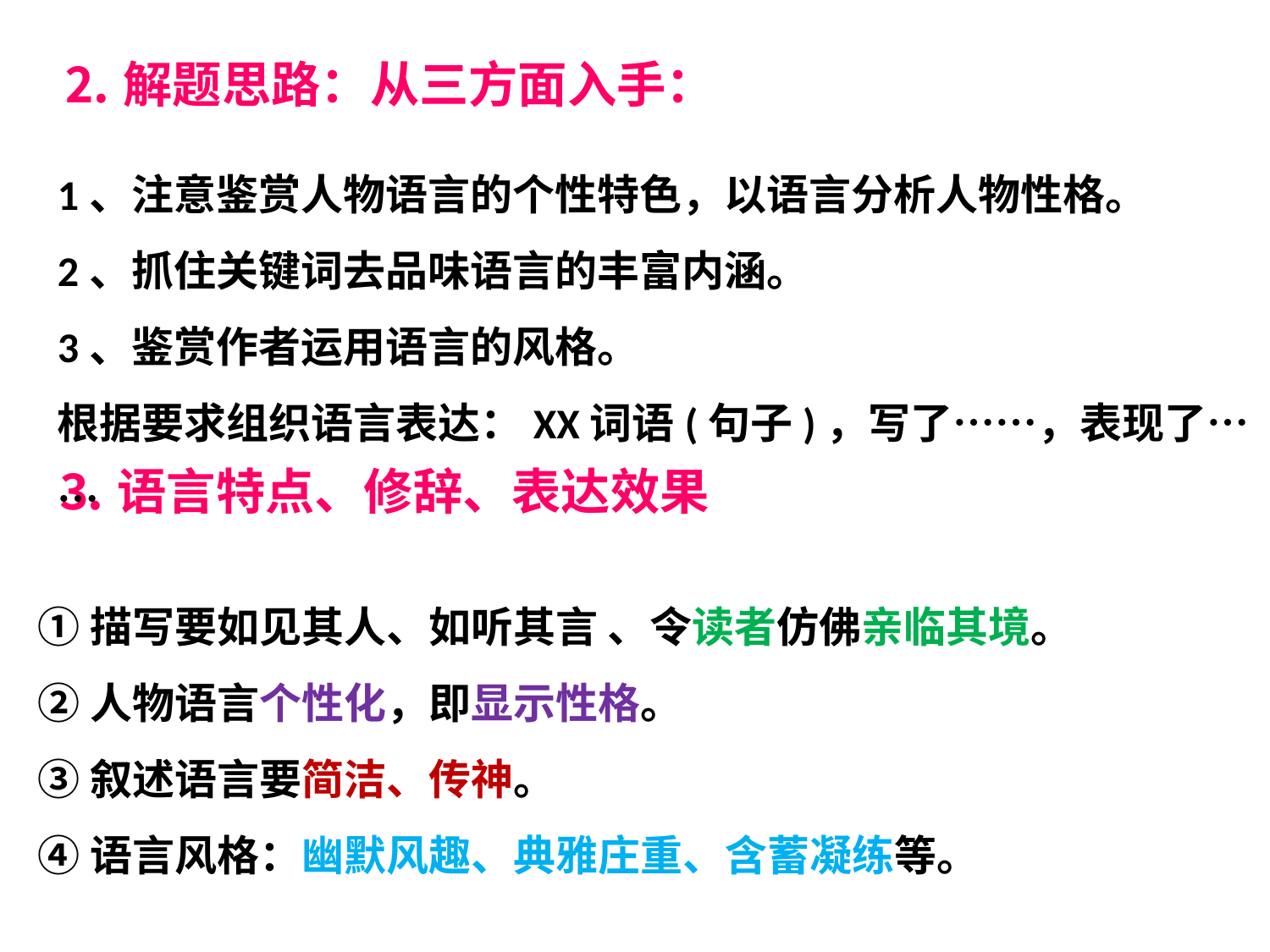

⒉解题思路：从三方面入手：
1、注意鉴赏人物语言的个性特色，以语言分析人物性格。
2、抓住关键词去品味语言的丰富内涵。
3、鉴赏作者运用语言的风格。
根据要求组织语言表达：XX词语(句子)，写了……，表现了……
⒊语言特点、修辞、表达效果
①描写要如见其人、如听其言 、令读者仿佛亲临其境。
②人物语言个性化，即显示性格。
③叙述语言要简洁、传神。
④语言风格：幽默风趣、典雅庄重、含蓄凝练等。